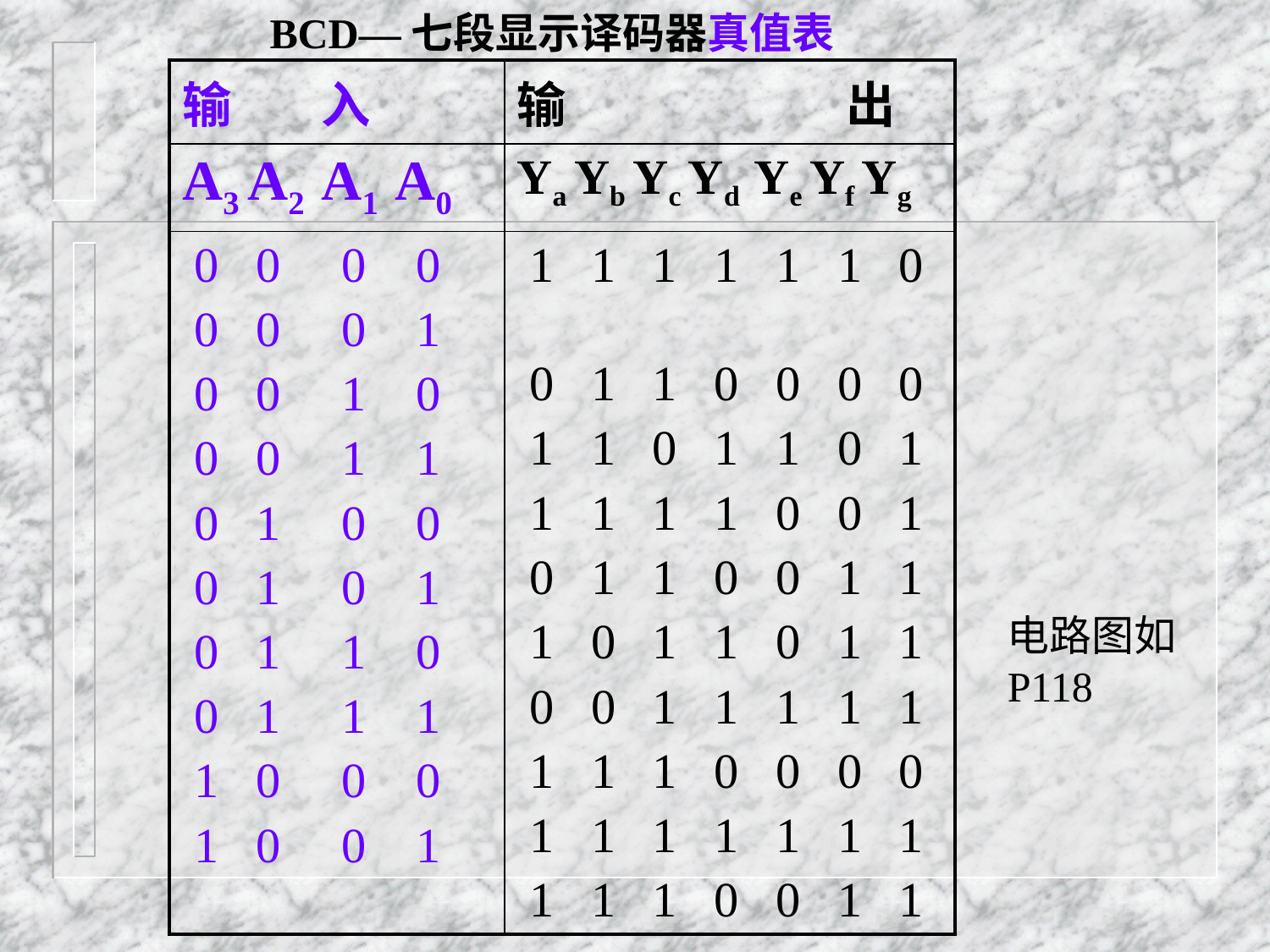

BCD—七段显示译码器真值表
| 输 入 | 输 出 |
| --- | --- |
| A3 A2 A1 A0 | Ya Yb Yc Yd Ye Yf Yg |
| 0 0 0 0 0 0 0 1 0 0 1 0 0 0 1 1 0 1 0 0 0 1 0 1 0 1 1 0 0 1 1 1 1 0 0 0 1 0 0 1 | 1 1 1 1 1 1 0 0 1 1 0 0 0 0 1 1 0 1 1 0 1 1 1 1 1 0 0 1 0 1 1 0 0 1 1 1 0 1 1 0 1 1 0 0 1 1 1 1 1 1 1 1 0 0 0 0 1 1 1 1 1 1 1 1 1 1 0 0 1 1 |
电路图如P118